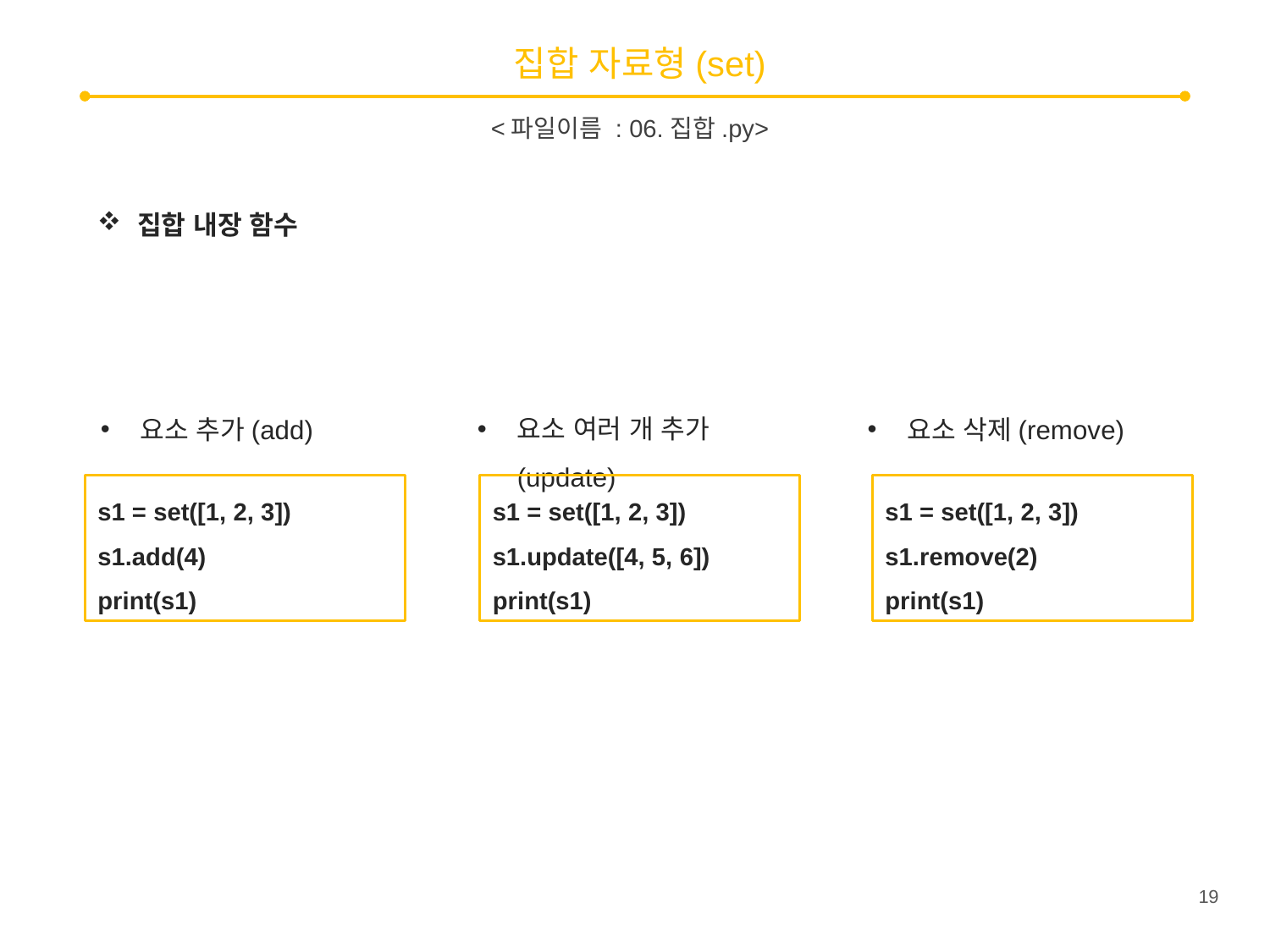

# 집합 자료형(set)
<파일이름 : 06.집합.py>
집합 내장 함수
요소 추가(add)
요소 여러 개 추가(update)
요소 삭제(remove)
s1 = set([1, 2, 3])
s1.add(4)
print(s1)
s1 = set([1, 2, 3])
s1.update([4, 5, 6])
print(s1)
s1 = set([1, 2, 3])
s1.remove(2)
print(s1)